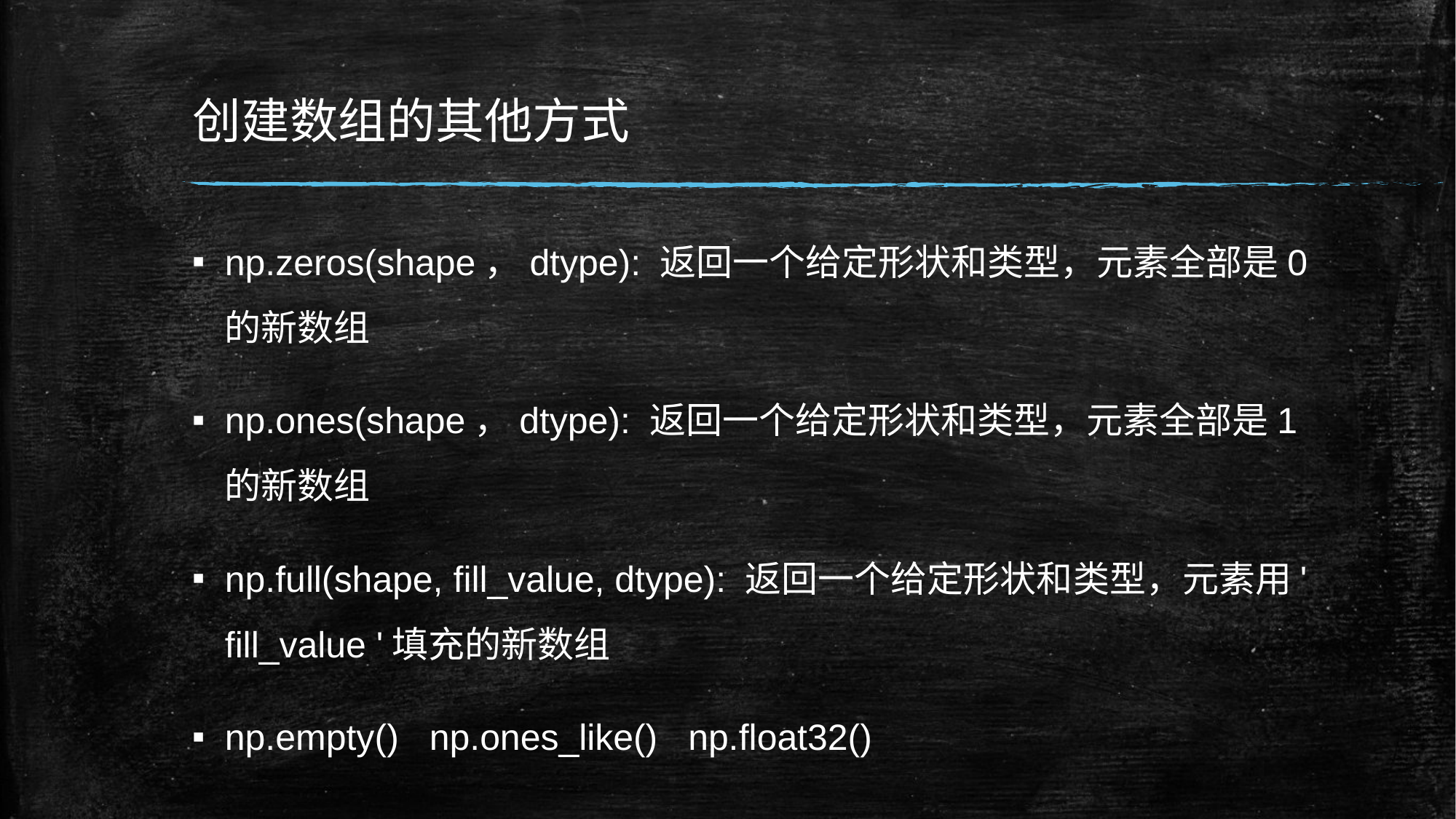

# 创建数组的其他方式
np.zeros(shape，dtype): 返回一个给定形状和类型，元素全部是0的新数组
np.ones(shape，dtype): 返回一个给定形状和类型，元素全部是1的新数组
np.full(shape, fill_value, dtype): 返回一个给定形状和类型，元素用' fill_value '填充的新数组
np.empty()   np.ones_like()   np.float32()